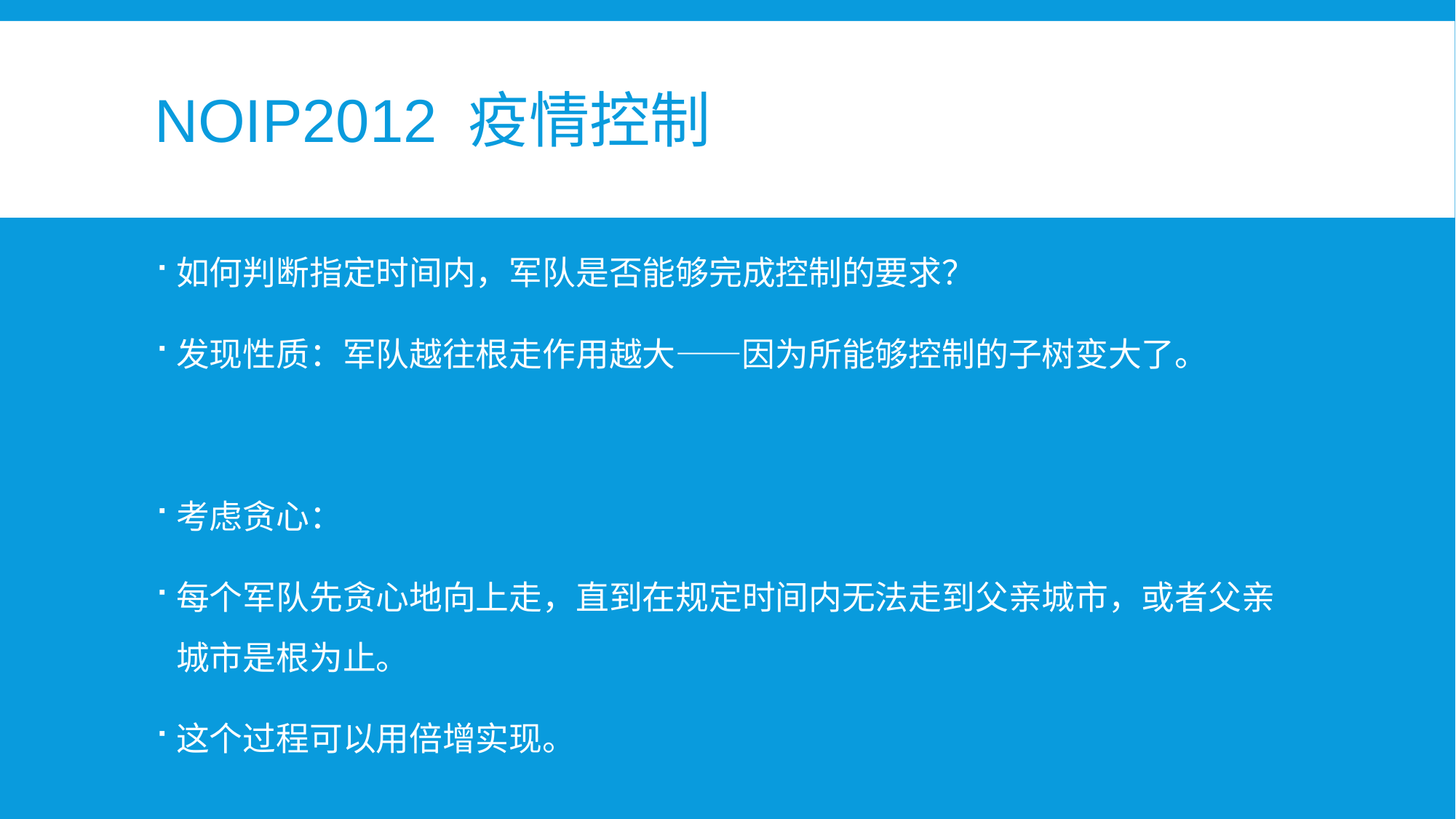

# NOIp2012 疫情控制
如何判断指定时间内，军队是否能够完成控制的要求？
发现性质：军队越往根走作用越大——因为所能够控制的子树变大了。

考虑贪心：
每个军队先贪心地向上走，直到在规定时间内无法走到父亲城市，或者父亲城市是根为止。
这个过程可以用倍增实现。